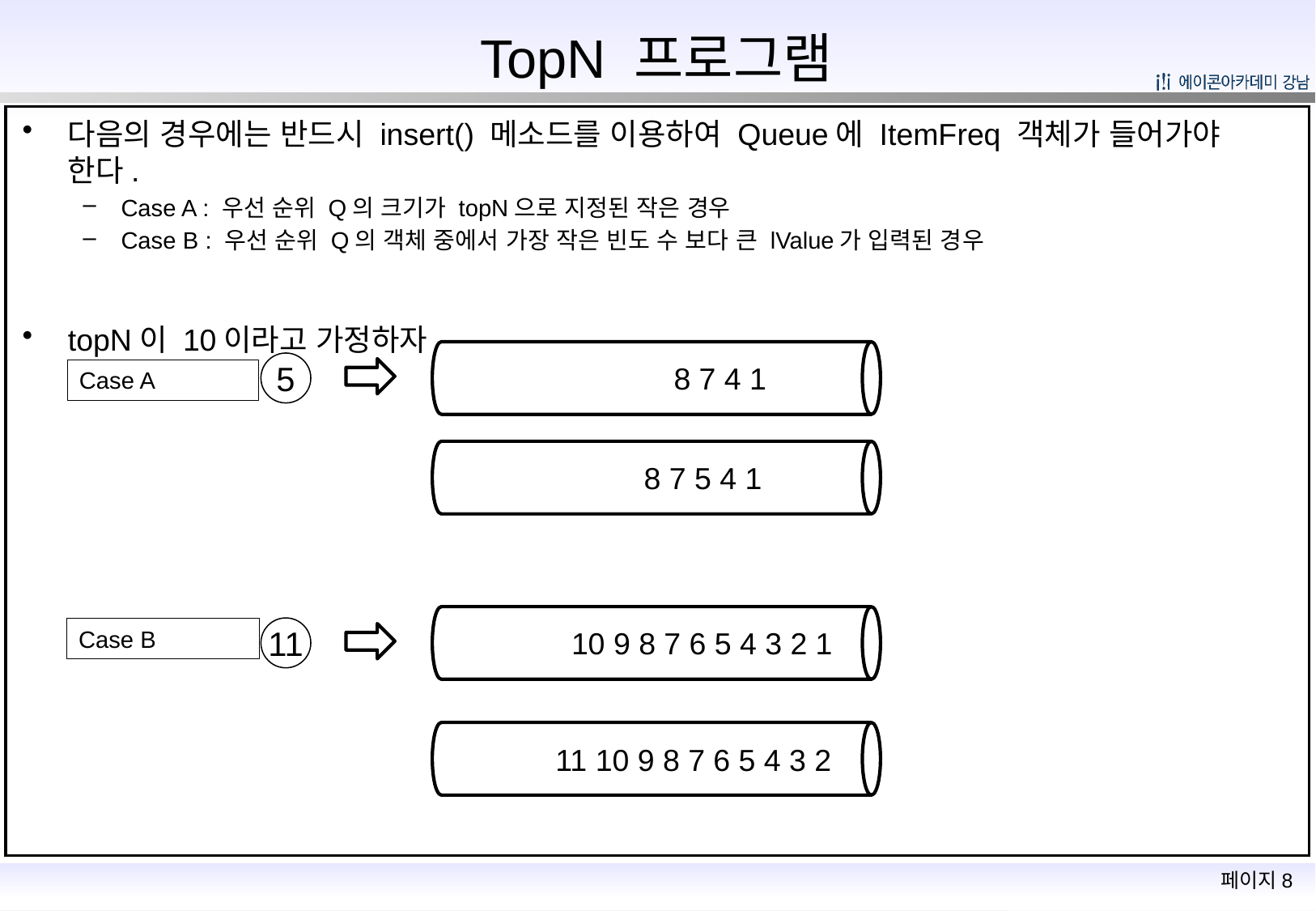

# TopN 프로그램
다음의 경우에는 반드시 insert() 메소드를 이용하여 Queue에 ItemFreq 객체가 들어가야 한다.
Case A : 우선 순위 Q의 크기가 topN으로 지정된 작은 경우
Case B : 우선 순위 Q의 객체 중에서 가장 작은 빈도 수 보다 큰 lValue가 입력된 경우

topN이 10이라고 가정하자.

5
8 7 4 1

Case A

8 7 5 4 1

Case B
11
10 9 8 7 6 5 4 3 2 1

11 10 9 8 7 6 5 4 3 2